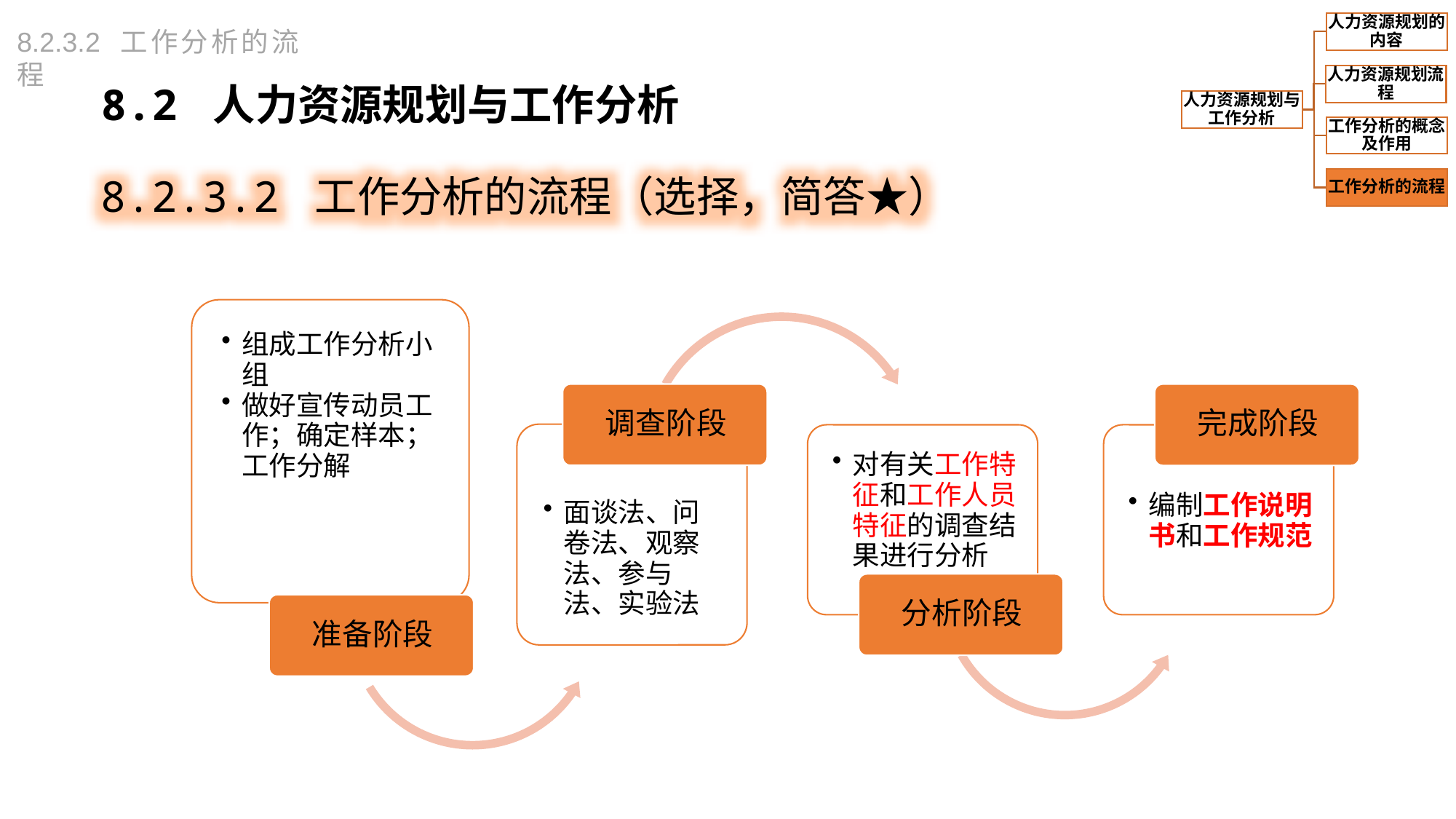

人力资源规划与工作分析
人力资源规划的内容
人力资源规划流程
工作分析的概念及作用
工作分析的流程
8.2.3.2 工作分析的流程
8.2 人力资源规划与工作分析
8.2.3.2 工作分析的流程（选择，简答★）
组成工作分析小组
做好宣传动员工作；确定样本；工作分解
准备阶段
面谈法、问卷法、观察法、参与法、实验法
调查阶段
对有关工作特征和工作人员特征的调查结果进行分析
分析阶段
编制工作说明书和工作规范
完成阶段